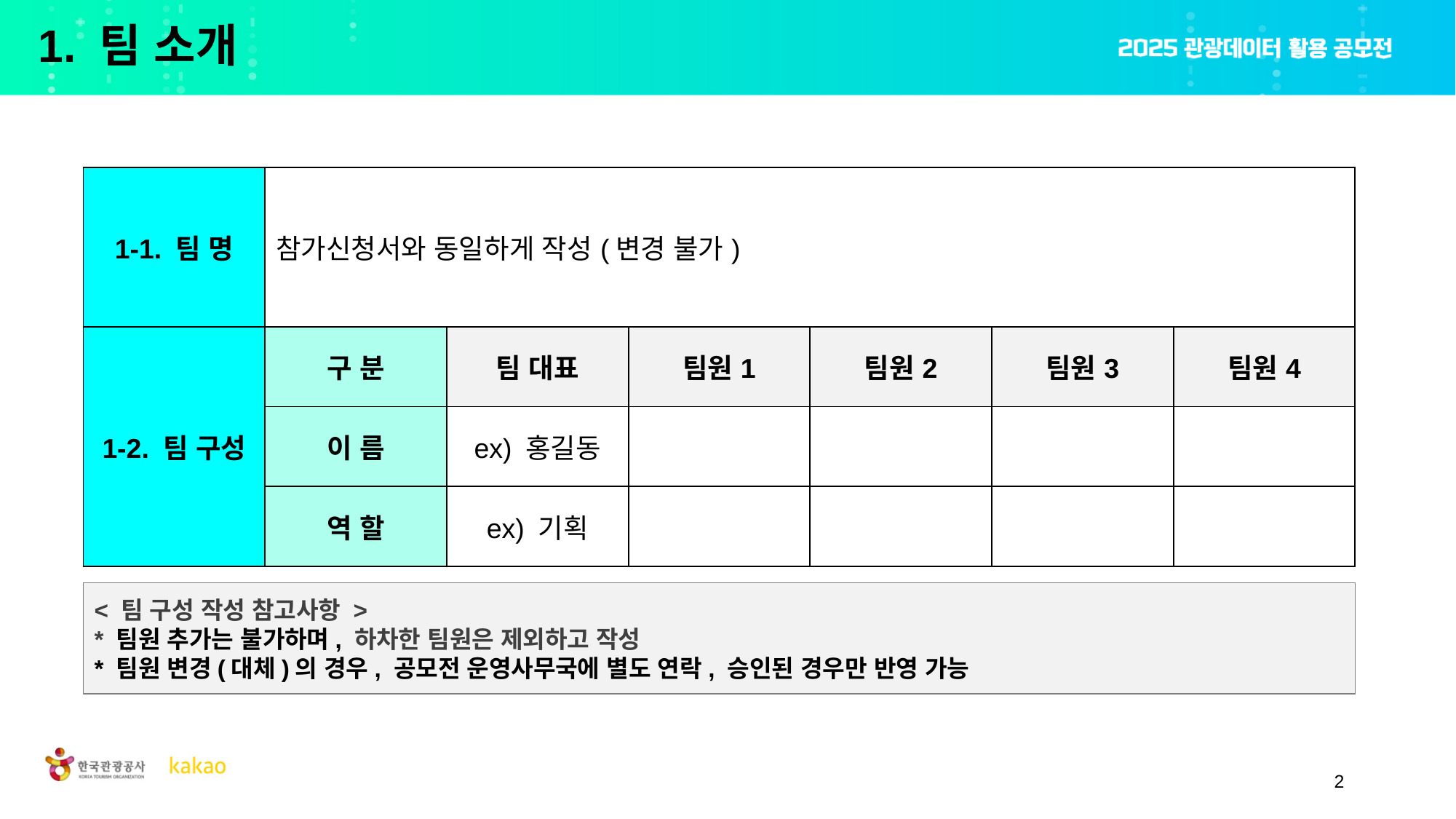

# 1. 팀 소개
| 1-1. 팀 명 | 참가신청서와 동일하게 작성(변경 불가) |  |  |  |  |  |
| --- | --- | --- | --- | --- | --- | --- |
| 1-2. 팀 구성 | 구 분 | 팀 대표 | 팀원1 | 팀원2 | 팀원3 | 팀원4 |
|  | 이 름 | ex) 홍길동 |  |  |  |  |
|  | 역 할 | ex) 기획 |  |  |  |  |
< 팀 구성 작성 참고사항 >
* 팀원 추가는 불가하며, 하차한 팀원은 제외하고 작성
* 팀원 변경(대체)의 경우, 공모전 운영사무국에 별도 연락, 승인된 경우만 반영 가능
2